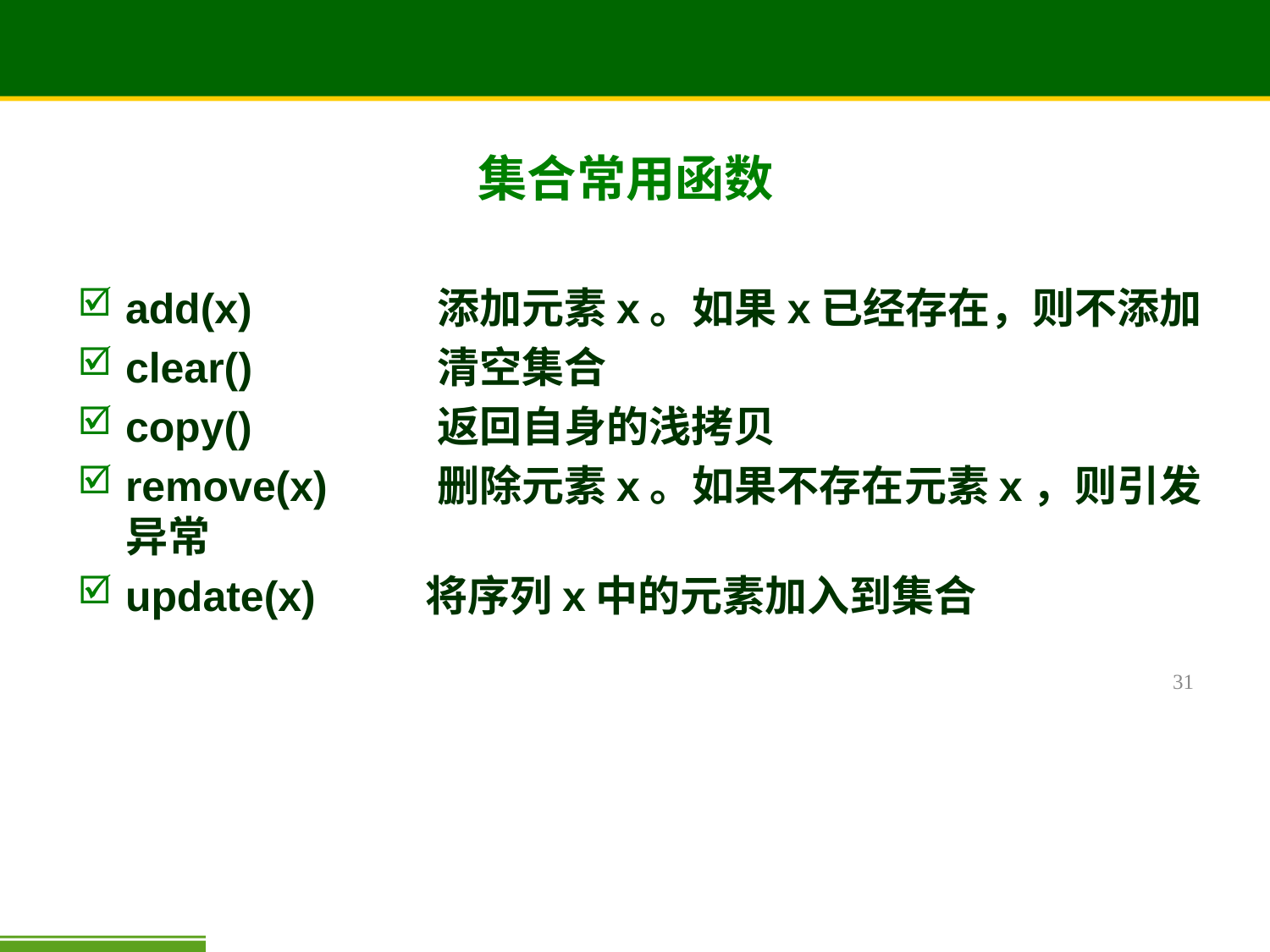

# 集合常用函数

add(x)	    添加元素x。如果x已经存在，则不添加
clear()	    清空集合
copy()	    返回自身的浅拷贝
remove(x)	    删除元素x。如果不存在元素x，则引发异常
update(x)	   将序列x中的元素加入到集合
31